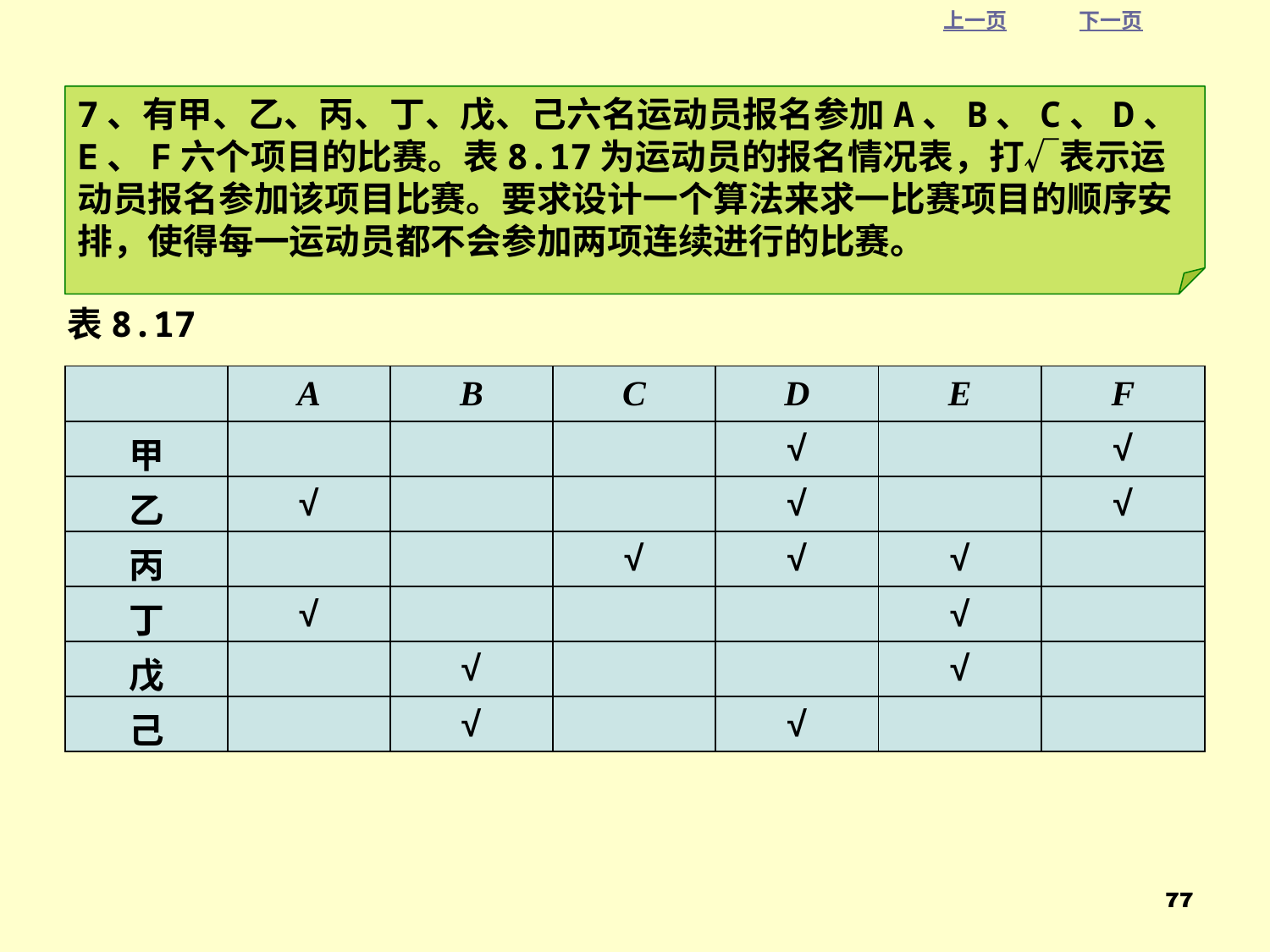

7、有甲、乙、丙、丁、戊、己六名运动员报名参加A、B、C、D、E、F六个项目的比赛。表8.17为运动员的报名情况表，打√表示运动员报名参加该项目比赛。要求设计一个算法来求一比赛项目的顺序安排，使得每一运动员都不会参加两项连续进行的比赛。
表8.17
|  | A | B | C | D | E | F |
| --- | --- | --- | --- | --- | --- | --- |
| 甲 |  |  |  | √ |  | √ |
| 乙 | √ |  |  | √ |  | √ |
| 丙 |  |  | √ | √ | √ |  |
| 丁 | √ |  |  |  | √ |  |
| 戊 |  | √ |  |  | √ |  |
| 己 |  | √ |  | √ |  |  |

77